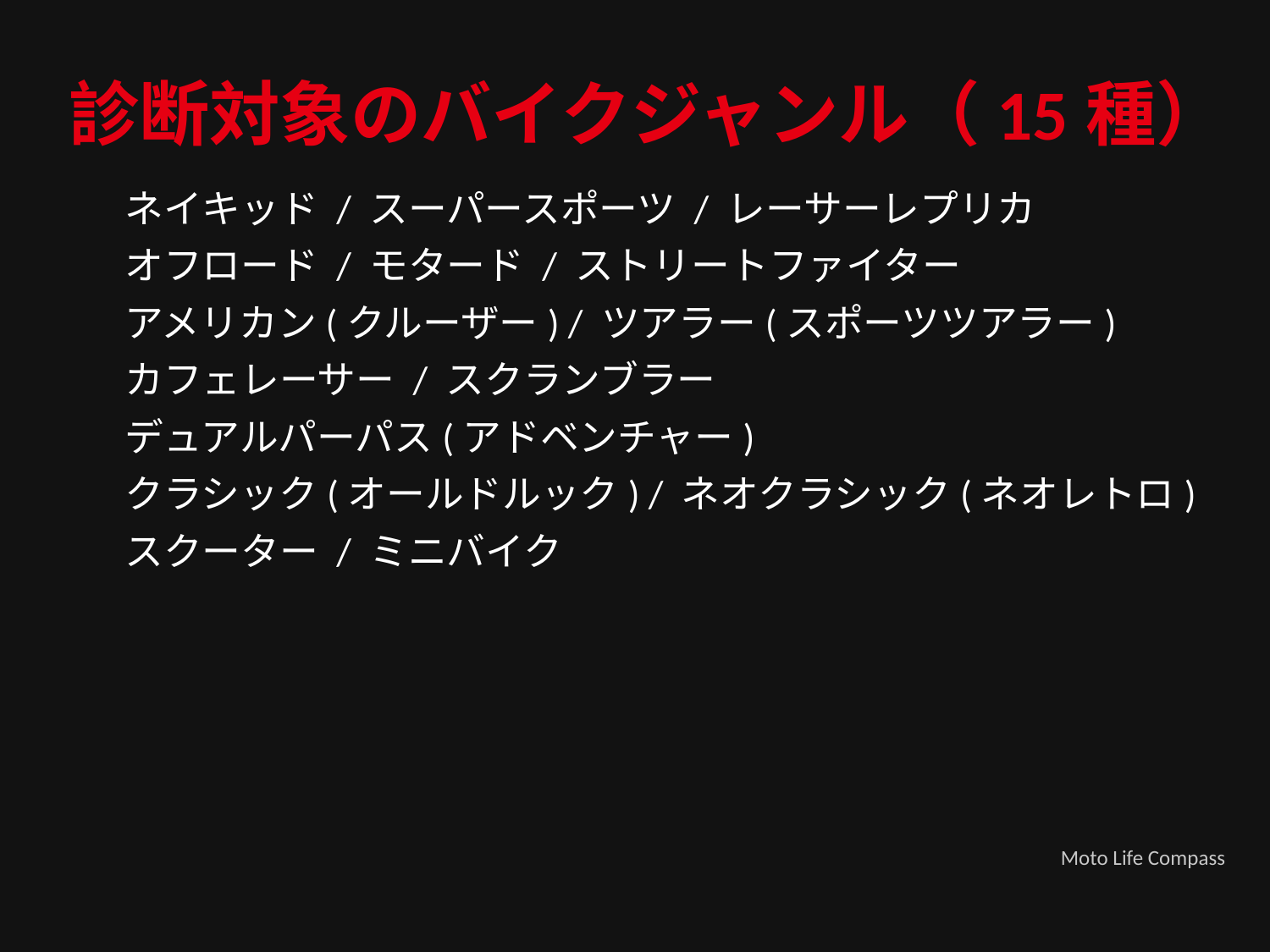

診断対象のバイクジャンル（15種）
ネイキッド / スーパースポーツ / レーサーレプリカ
オフロード / モタード / ストリートファイター
アメリカン(クルーザー) / ツアラー(スポーツツアラー)
カフェレーサー / スクランブラー
デュアルパーパス(アドベンチャー)
クラシック(オールドルック) / ネオクラシック(ネオレトロ)
スクーター / ミニバイク
Moto Life Compass